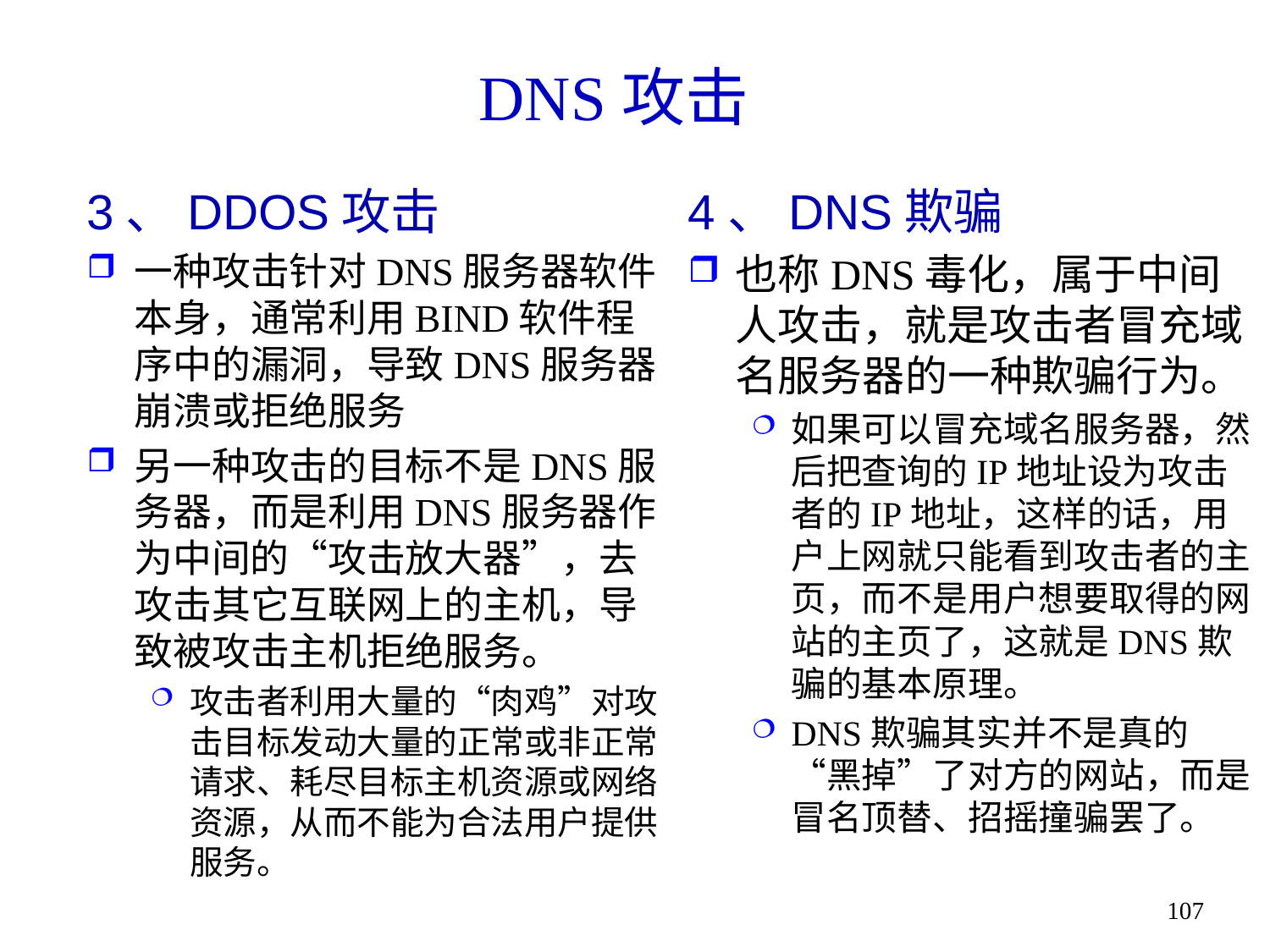

# DNS攻击
3、DDOS攻击
一种攻击针对DNS服务器软件本身，通常利用BIND软件程序中的漏洞，导致DNS服务器崩溃或拒绝服务
另一种攻击的目标不是DNS服务器，而是利用DNS服务器作为中间的“攻击放大器”，去攻击其它互联网上的主机，导致被攻击主机拒绝服务。
攻击者利用大量的“肉鸡”对攻击目标发动大量的正常或非正常请求、耗尽目标主机资源或网络资源，从而不能为合法用户提供服务。
4、DNS欺骗
也称DNS毒化，属于中间人攻击，就是攻击者冒充域名服务器的一种欺骗行为。
如果可以冒充域名服务器，然后把查询的IP地址设为攻击者的IP地址，这样的话，用户上网就只能看到攻击者的主页，而不是用户想要取得的网站的主页了，这就是DNS欺骗的基本原理。
DNS欺骗其实并不是真的“黑掉”了对方的网站，而是冒名顶替、招摇撞骗罢了。
107